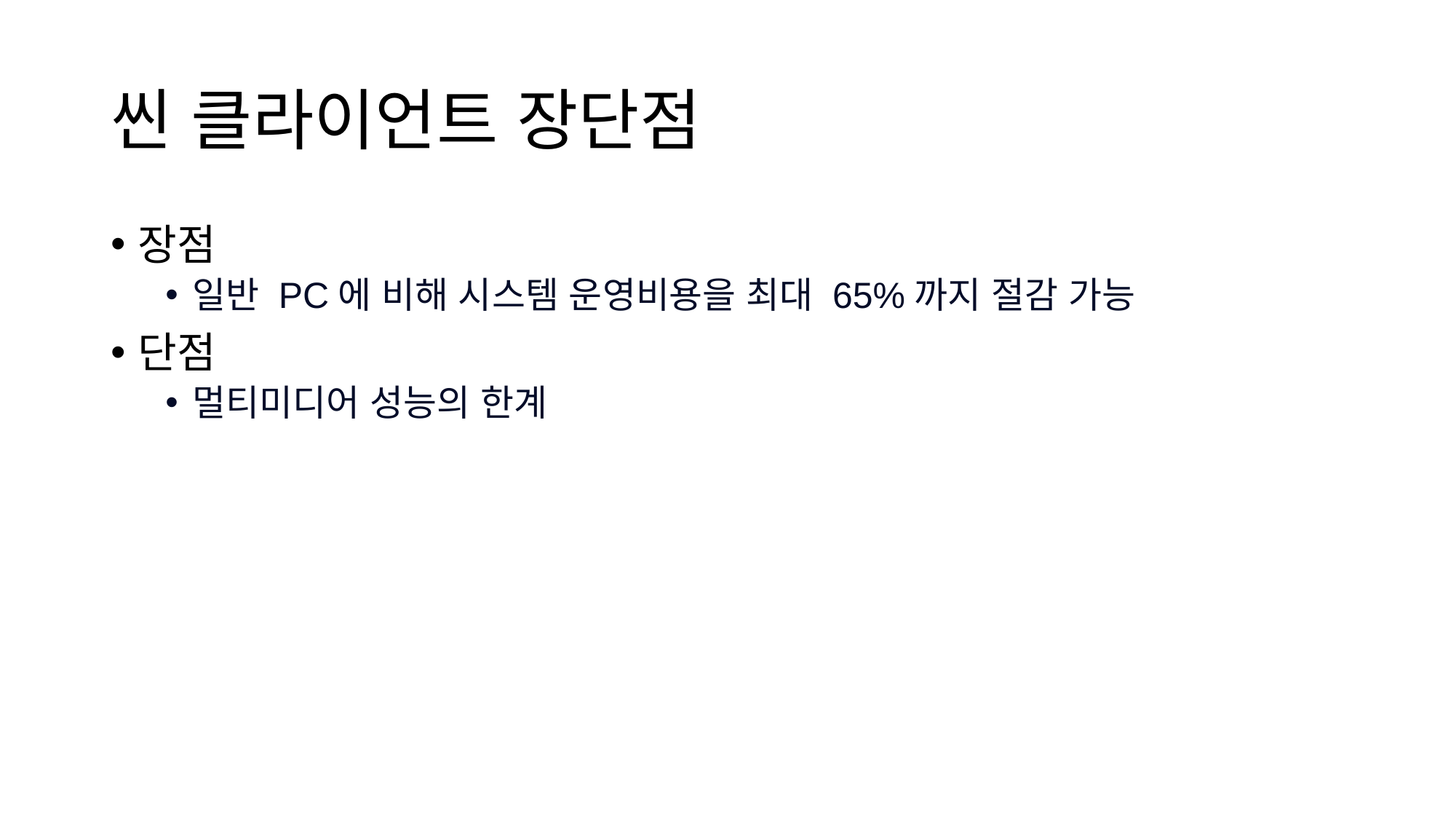

# 씬 클라이언트 장단점
장점
일반 PC에 비해 시스템 운영비용을 최대 65%까지 절감 가능
단점
멀티미디어 성능의 한계